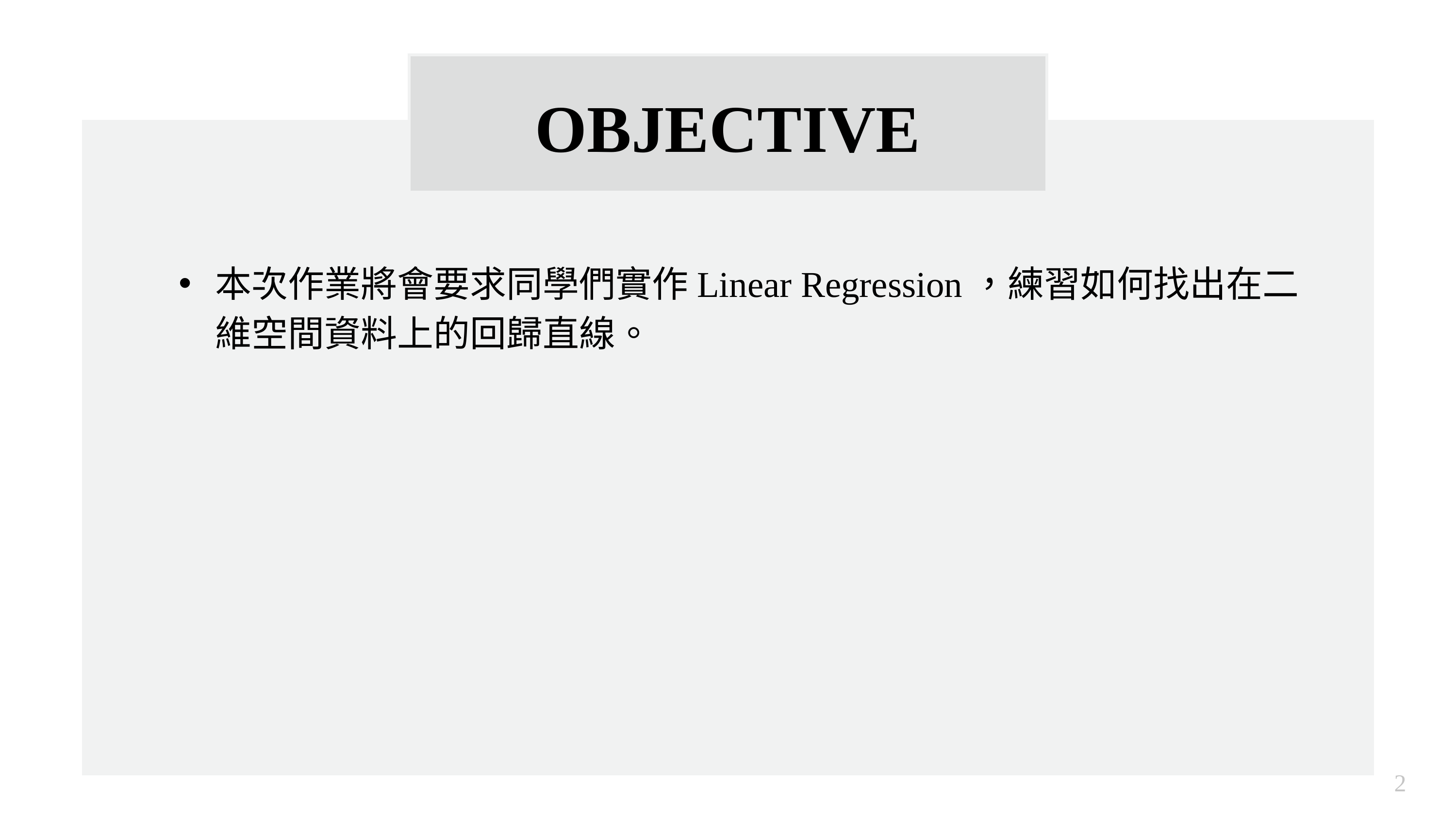

OBJECTIVE

本次作業將會要求同學們實作Linear Regression，練習如何找出在二維空間資料上的回歸直線。
2